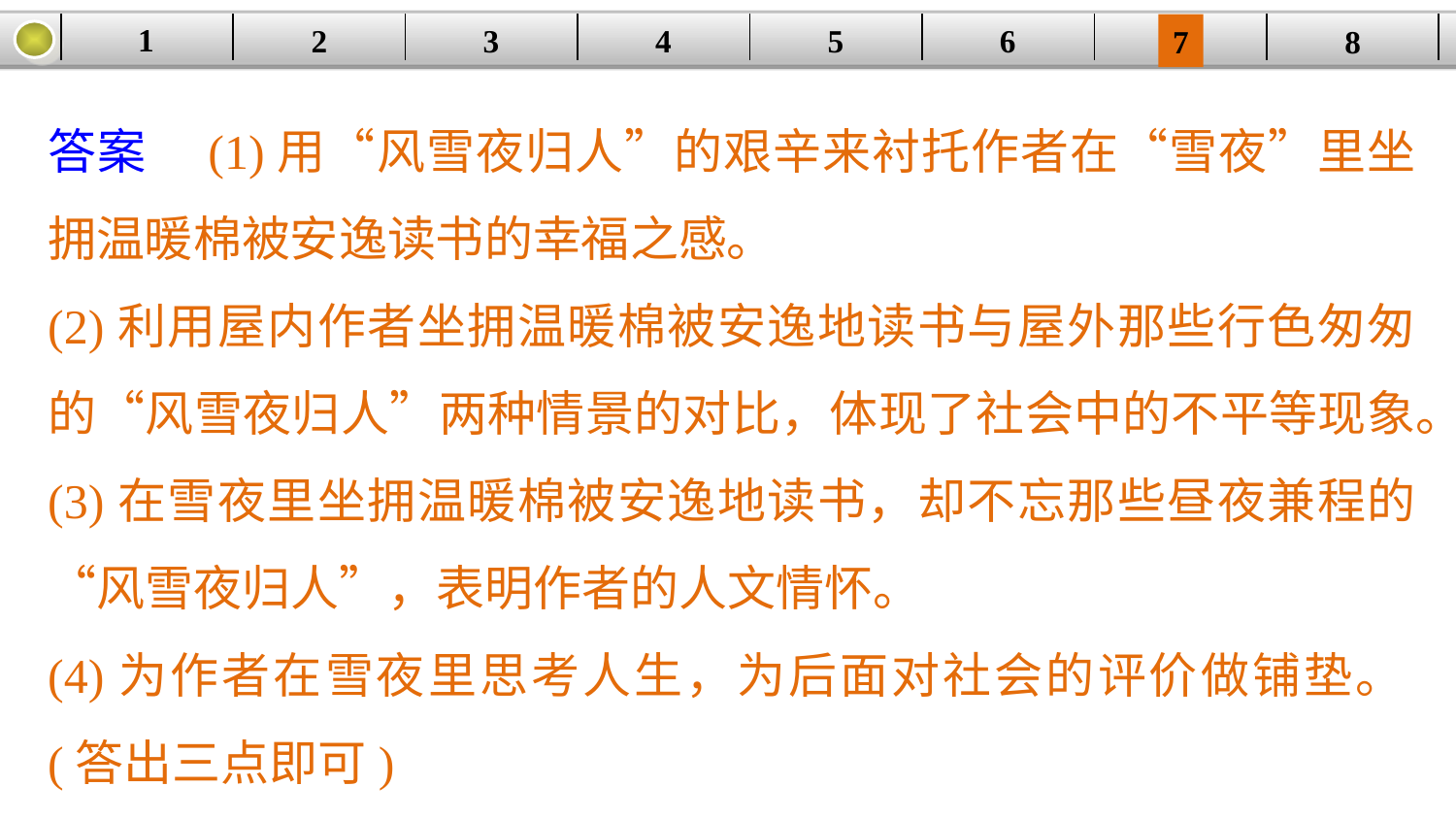

1
2
3
4
|  |  |  |  |  |  |  |  |
| --- | --- | --- | --- | --- | --- | --- | --- |
5
6
7
8

答案　(1)用“风雪夜归人”的艰辛来衬托作者在“雪夜”里坐拥温暖棉被安逸读书的幸福之感。
(2)利用屋内作者坐拥温暖棉被安逸地读书与屋外那些行色匆匆的“风雪夜归人”两种情景的对比，体现了社会中的不平等现象。
(3)在雪夜里坐拥温暖棉被安逸地读书，却不忘那些昼夜兼程的“风雪夜归人”，表明作者的人文情怀。
(4)为作者在雪夜里思考人生，为后面对社会的评价做铺垫。(答出三点即可)